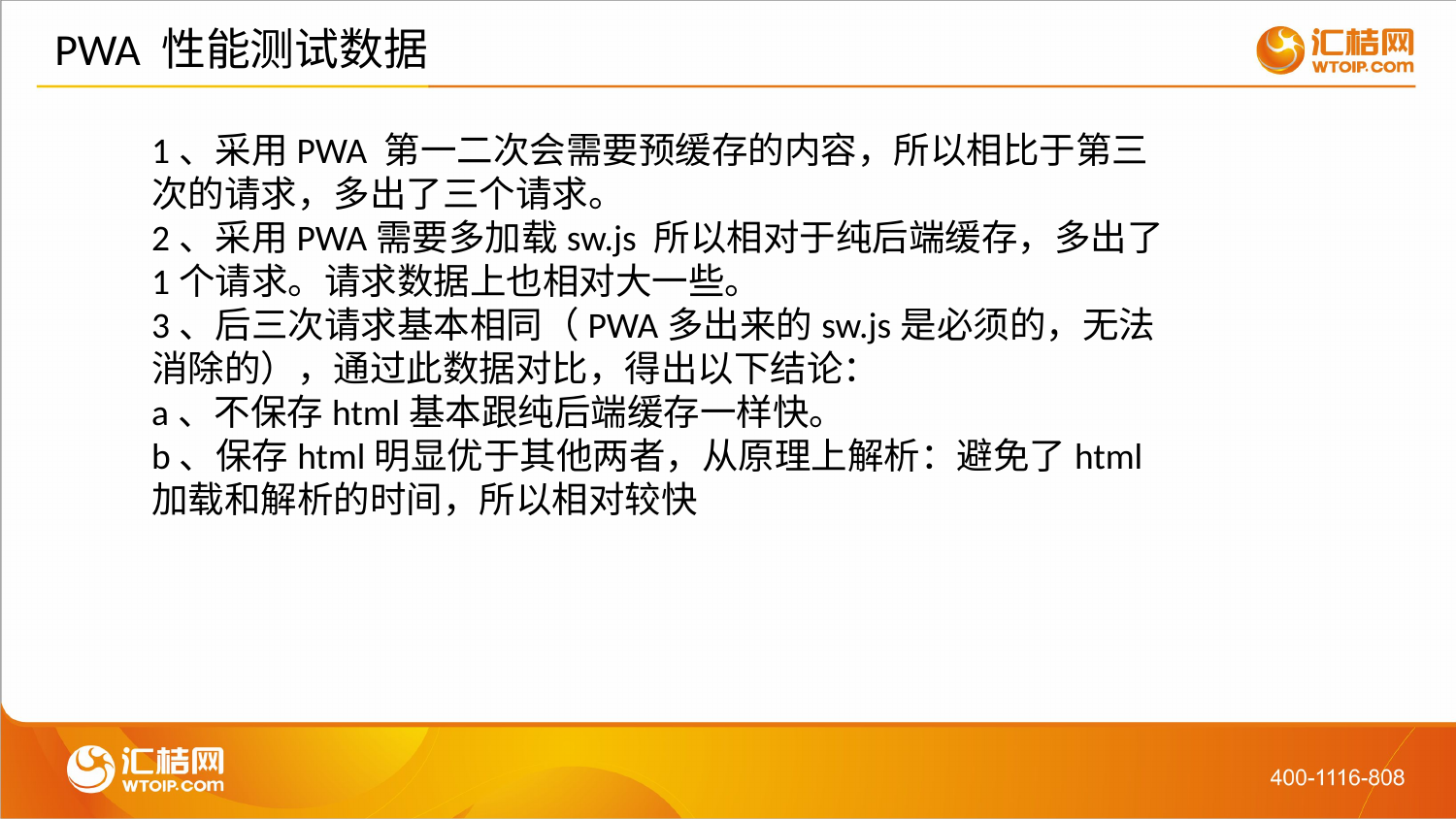

# PWA 性能测试数据
1、采用PWA 第一二次会需要预缓存的内容，所以相比于第三次的请求，多出了三个请求。
2、采用PWA需要多加载sw.js 所以相对于纯后端缓存，多出了1个请求。请求数据上也相对大一些。
3、后三次请求基本相同（PWA多出来的sw.js是必须的，无法消除的），通过此数据对比，得出以下结论：
a、不保存html基本跟纯后端缓存一样快。
b、保存html明显优于其他两者，从原理上解析：避免了html加载和解析的时间，所以相对较快